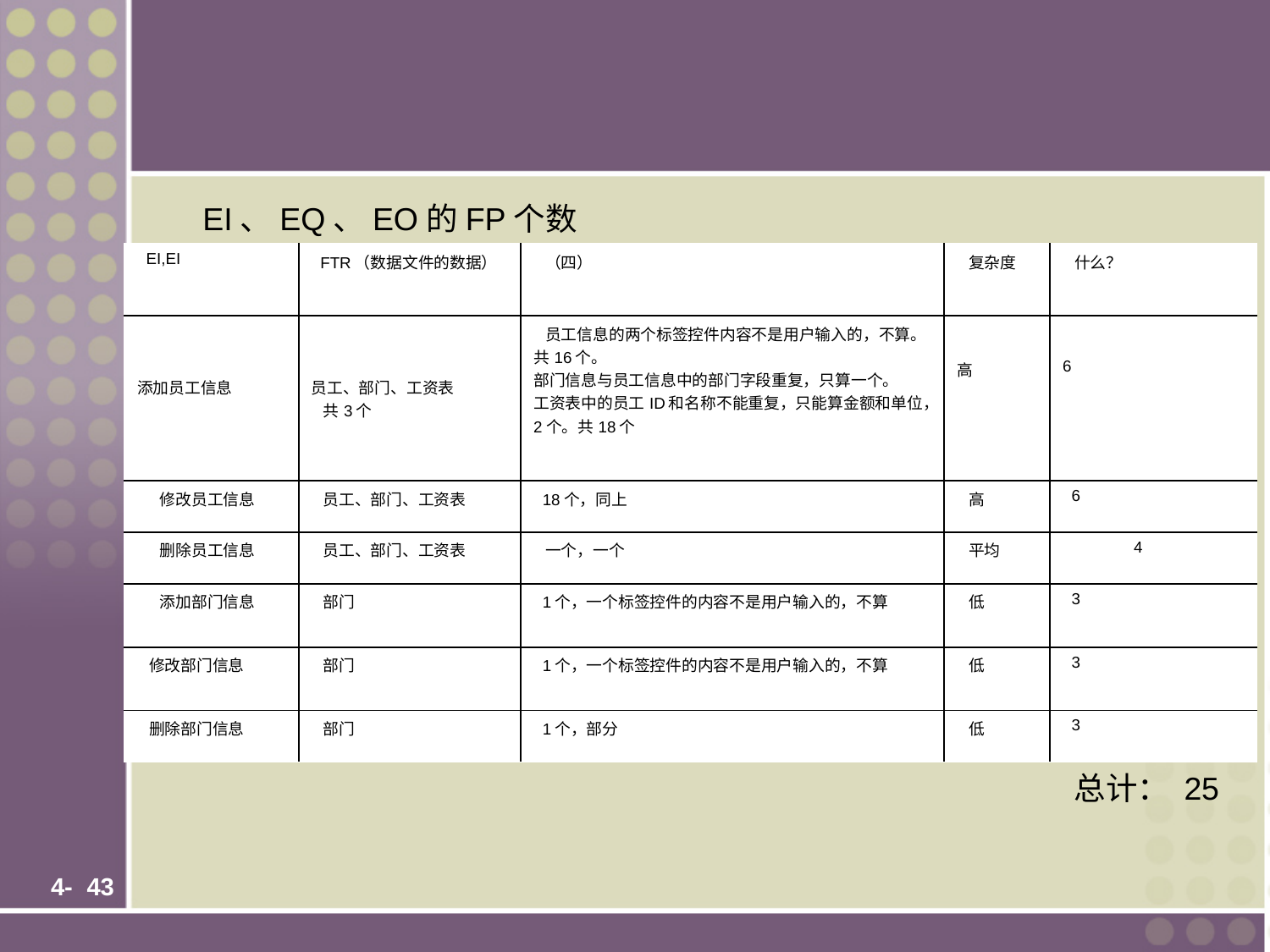

#
  EI、EQ、EO的FP个数
| EI,EI | FTR（数据文件的数据） | （四） | 复杂度 | 什么？ |
| --- | --- | --- | --- | --- |
| 添加员工信息 | 员工、部门、工资表 共3个 | 员工信息的两个标签控件内容不是用户输入的，不算。共16个。 部门信息与员工信息中的部门字段重复，只算一个。 工资表中的员工ID和名称不能重复，只能算金额和单位，2个。共18个 | 高 | 6 |
| 修改员工信息 | 员工、部门、工资表 | 18个，同上 | 高 | 6 |
| 删除员工信息 | 员工、部门、工资表 | 一个，一个 | 平均 | 4 |
| 添加部门信息 | 部门 | 1个，一个标签控件的内容不是用户输入的，不算 | 低 | 3 |
| 修改部门信息 | 部门 | 1个，一个标签控件的内容不是用户输入的，不算 | 低 | 3 |
| 删除部门信息 | 部门 | 1个，部分 | 低 | 3 |
  总计： 25
  4-  43